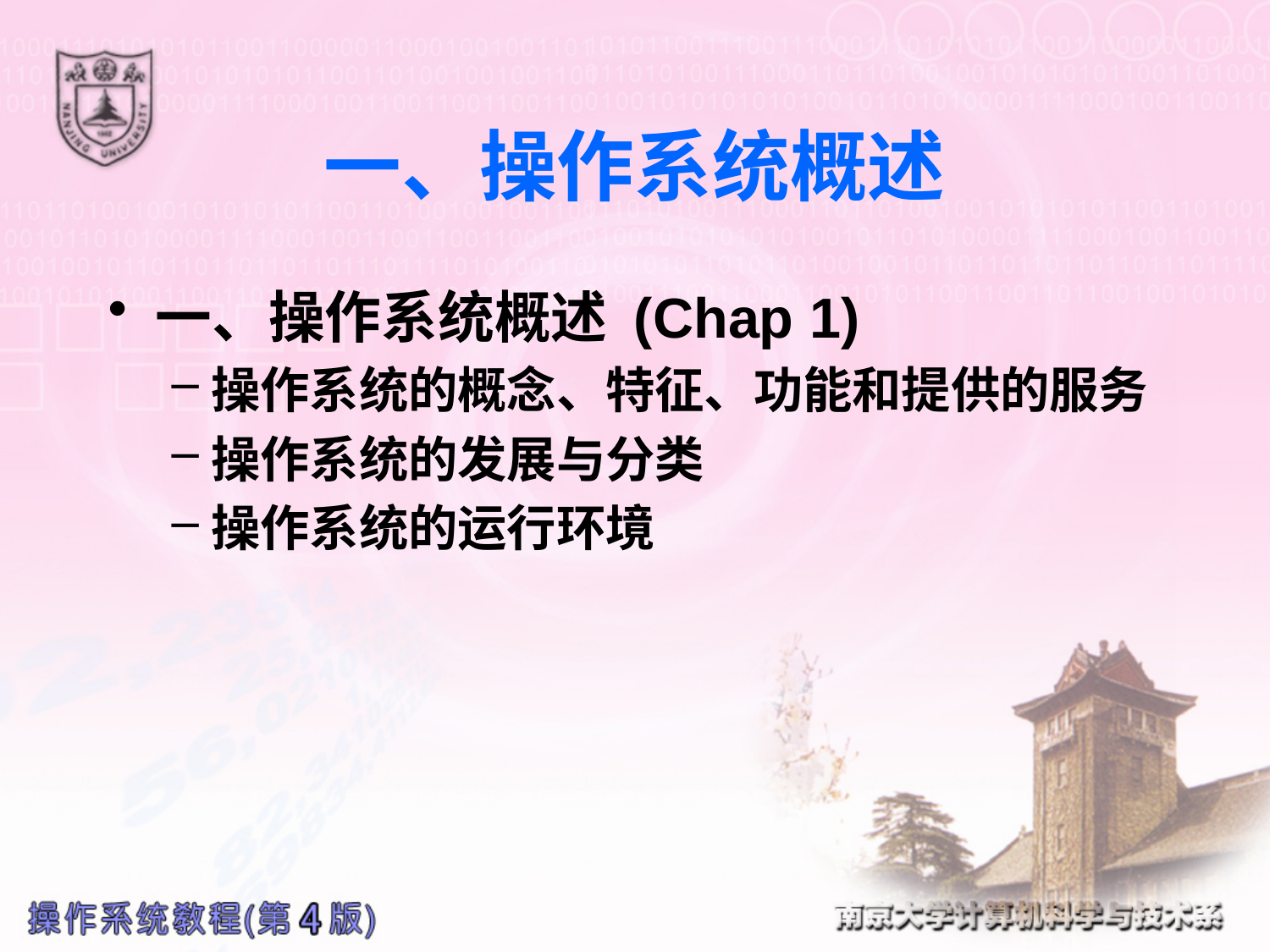

# 一、操作系统概述
一、操作系统概述 (Chap 1)
操作系统的概念、特征、功能和提供的服务
操作系统的发展与分类
操作系统的运行环境